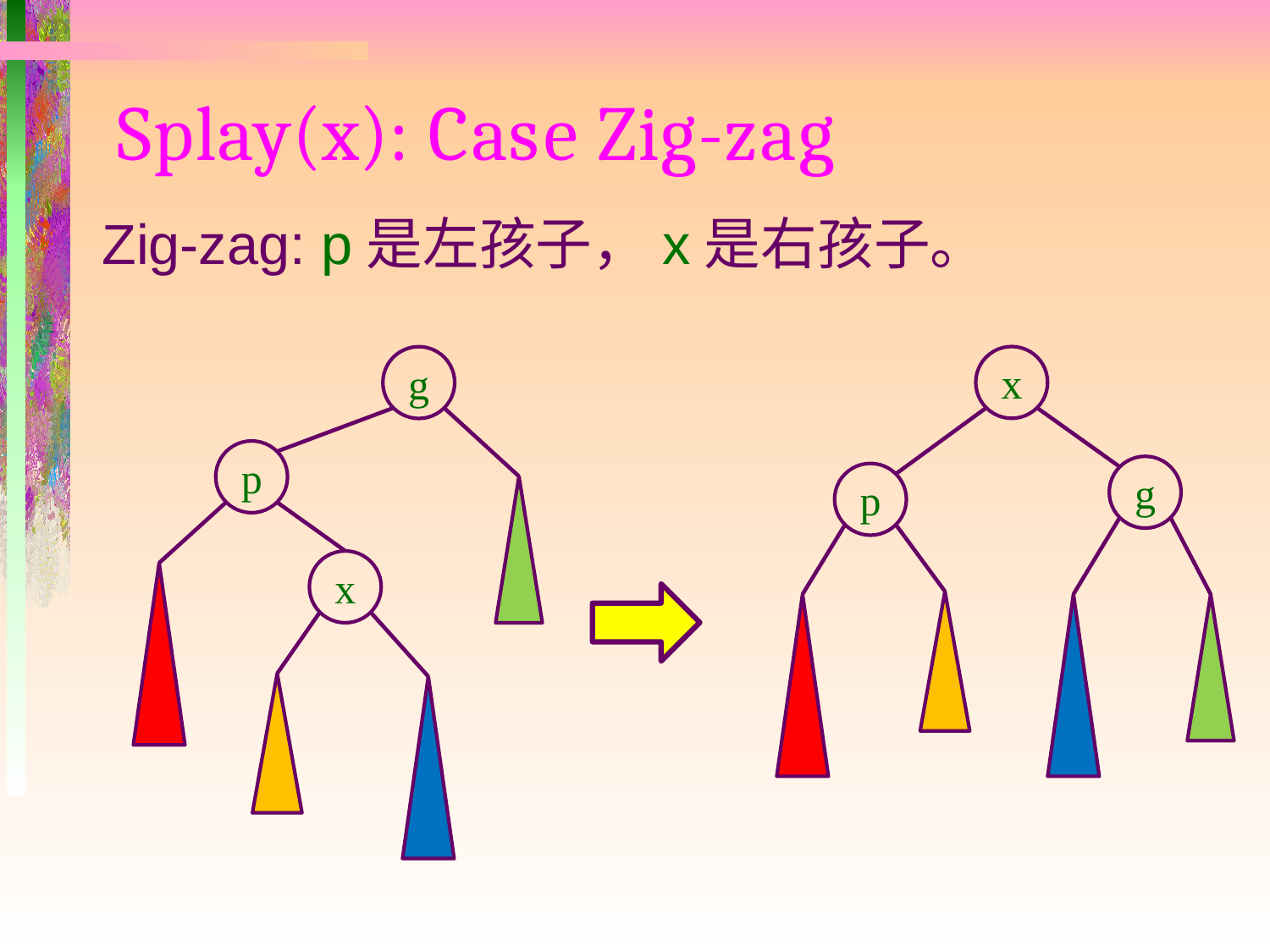

# Splay(x): Case Zig-zag
Zig-zag: p是左孩子，x是右孩子。
x
g
p

g
p

x